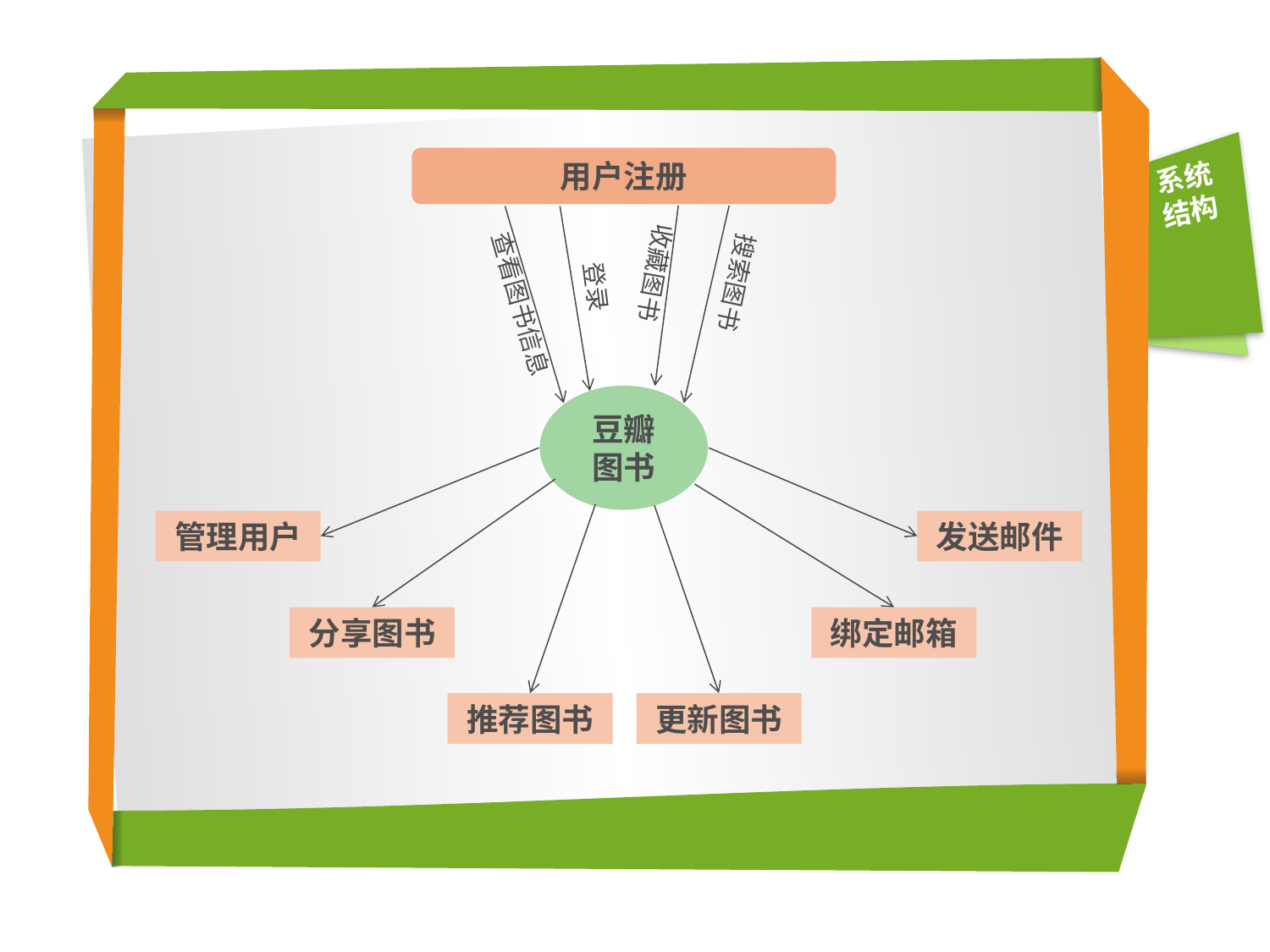

系统
结构
用户注册
收藏图书
查看图书信息
搜索图书
登录

豆瓣图书
管理用户
发送邮件
分享图书
绑定邮箱
推荐图书
更新图书